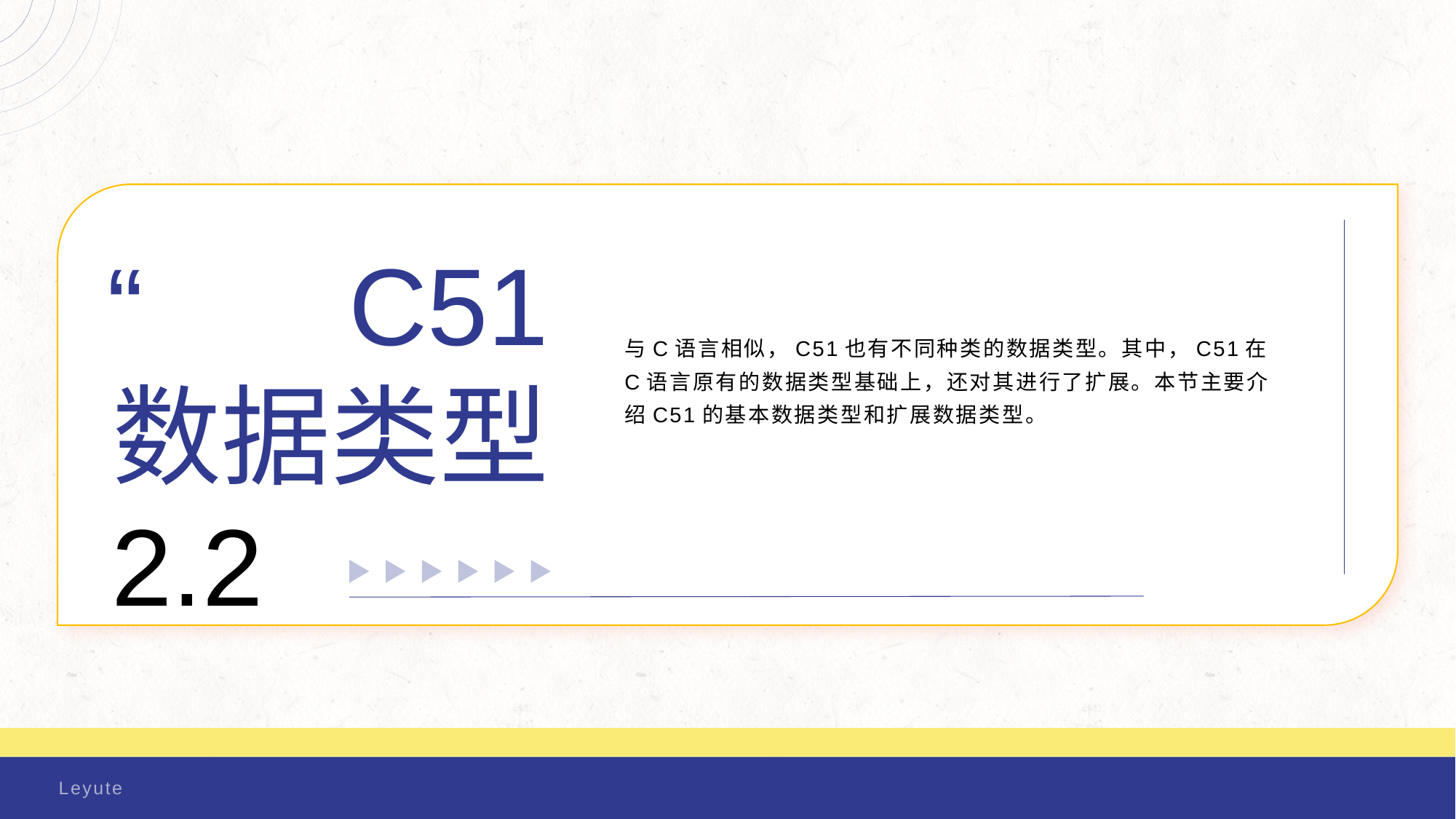

“
C51
数据类型
2.2

与C语言相似，C51也有不同种类的数据类型。其中，C51在C语言原有的数据类型基础上，还对其进行了扩展。本节主要介绍C51的基本数据类型和扩展数据类型。